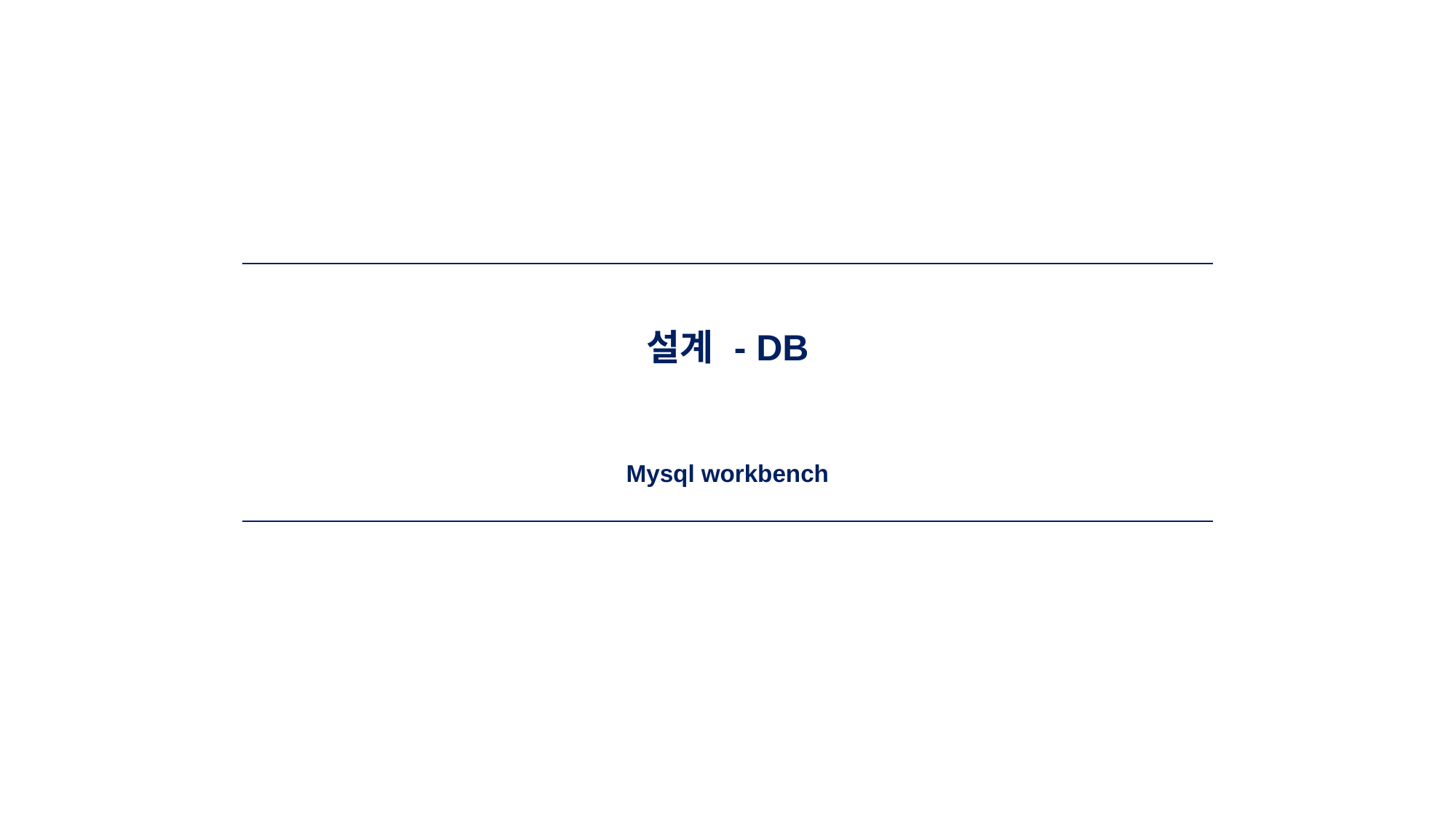

| 설계 - DB |
| --- |
| Mysql workbench |